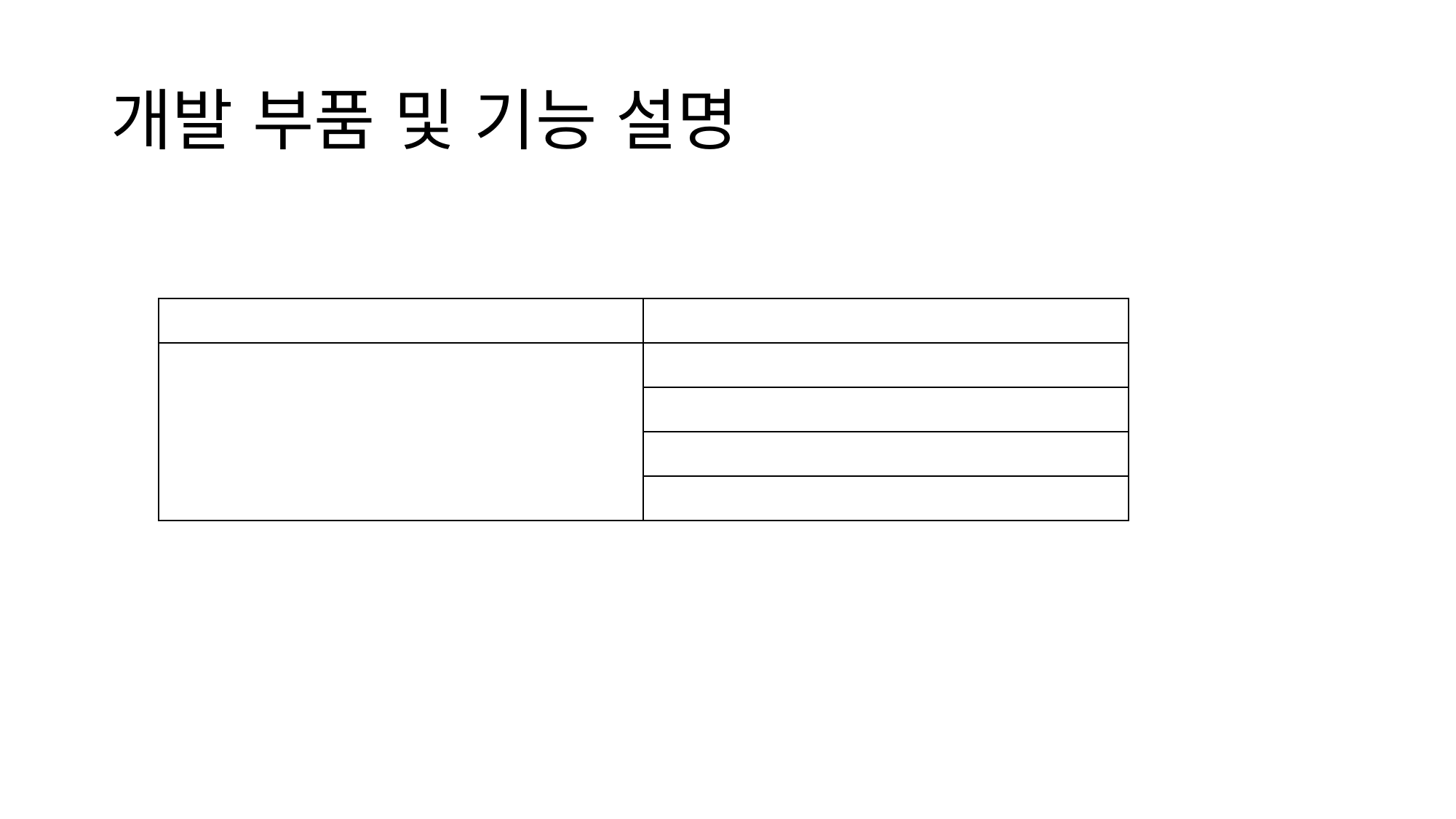

# 개발 부품 및 기능 설명
|  |  |
| --- | --- |
|  |  |
|  |  |
|  |  |
|  |  |